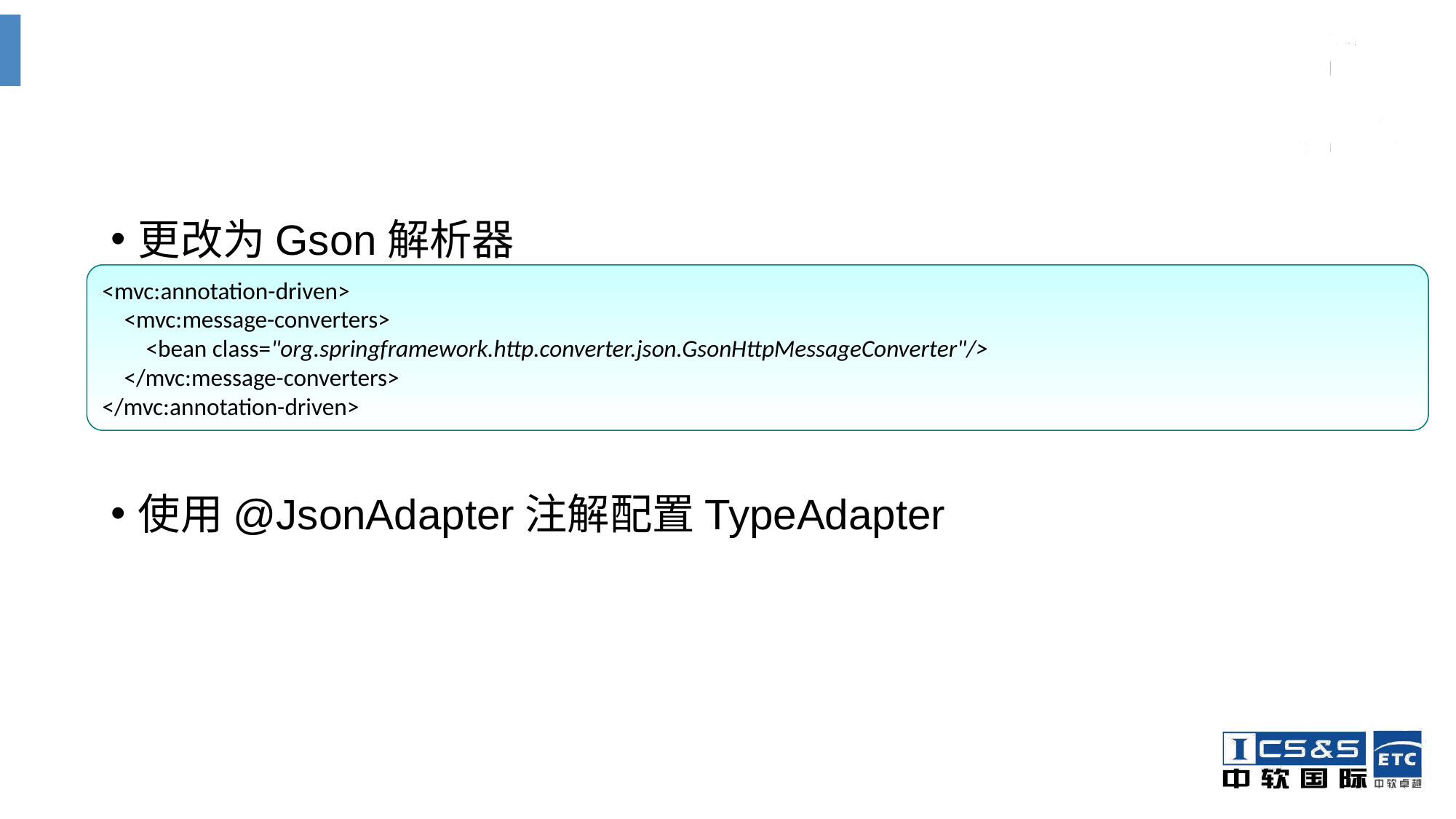

#
更改为Gson解析器

使用@JsonAdapter注解配置TypeAdapter

<mvc:annotation-driven>
    <mvc:message-converters>
        <bean class="org.springframework.http.converter.json.GsonHttpMessageConverter"/>
    </mvc:message-converters>
</mvc:annotation-driven>